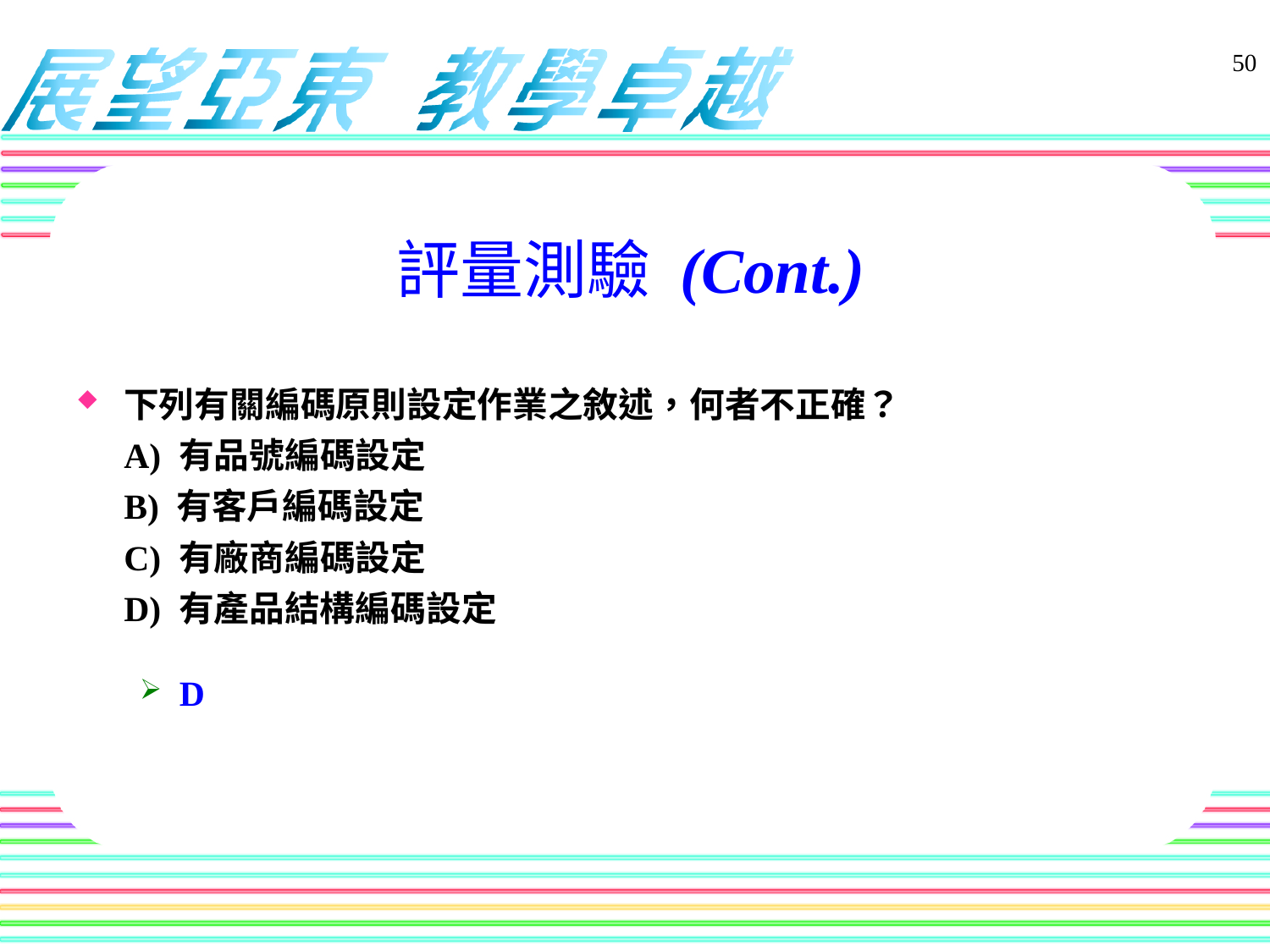

評量測驗 (Cont.)
50
下列有關編碼原則設定作業之敘述，何者不正確？
A) 有品號編碼設定
B) 有客戶編碼設定
C) 有廠商編碼設定
D) 有產品結構編碼設定
D